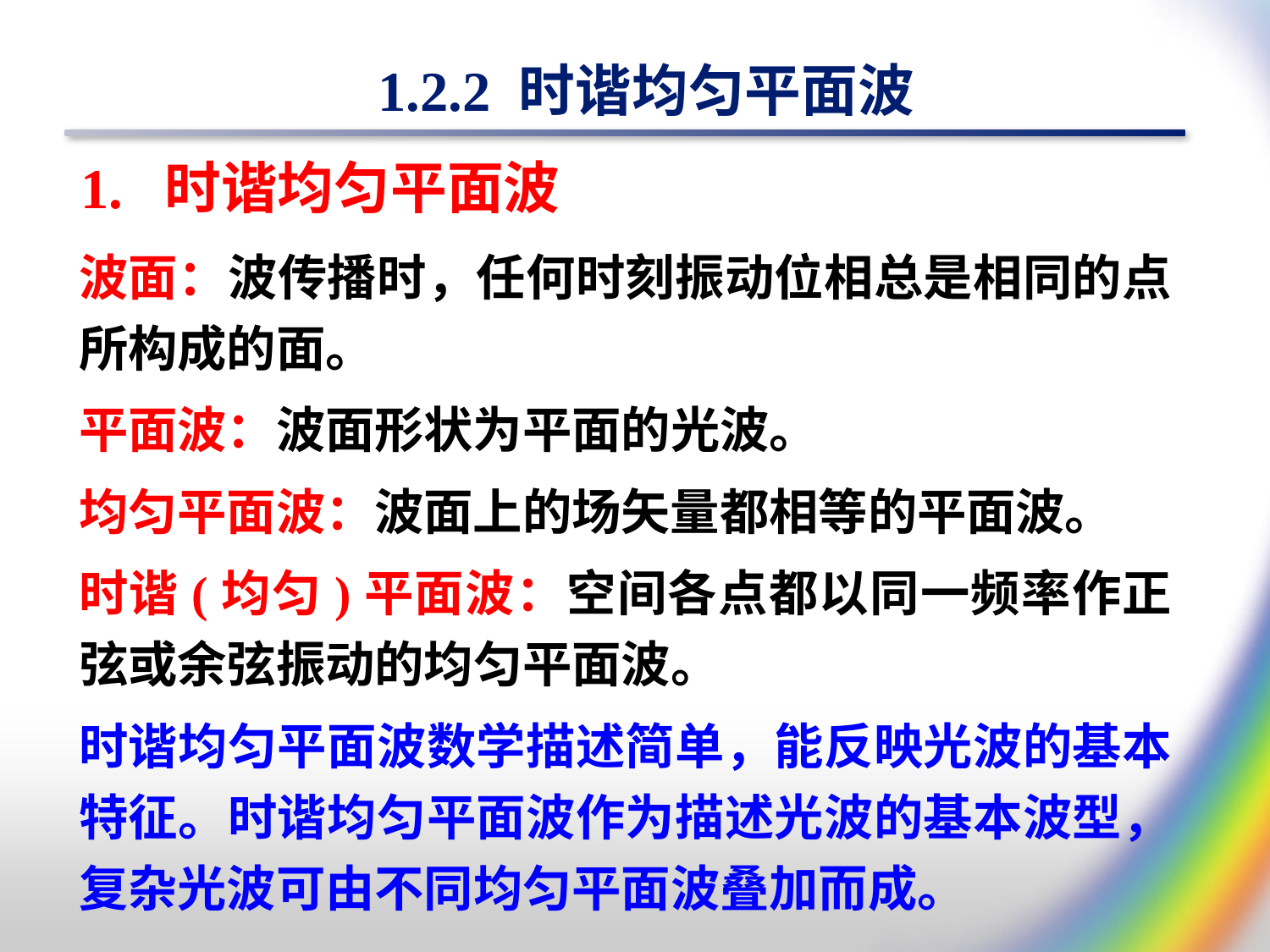

# 1.2.2 时谐均匀平面波

1.  时谐均匀平面波
波面：波传播时，任何时刻振动位相总是相同的点所构成的面。
平面波：波面形状为平面的光波。
均匀平面波：波面上的场矢量都相等的平面波。
时谐(均匀)平面波：空间各点都以同一频率作正弦或余弦振动的均匀平面波。
时谐均匀平面波数学描述简单，能反映光波的基本特征。时谐均匀平面波作为描述光波的基本波型，复杂光波可由不同均匀平面波叠加而成。